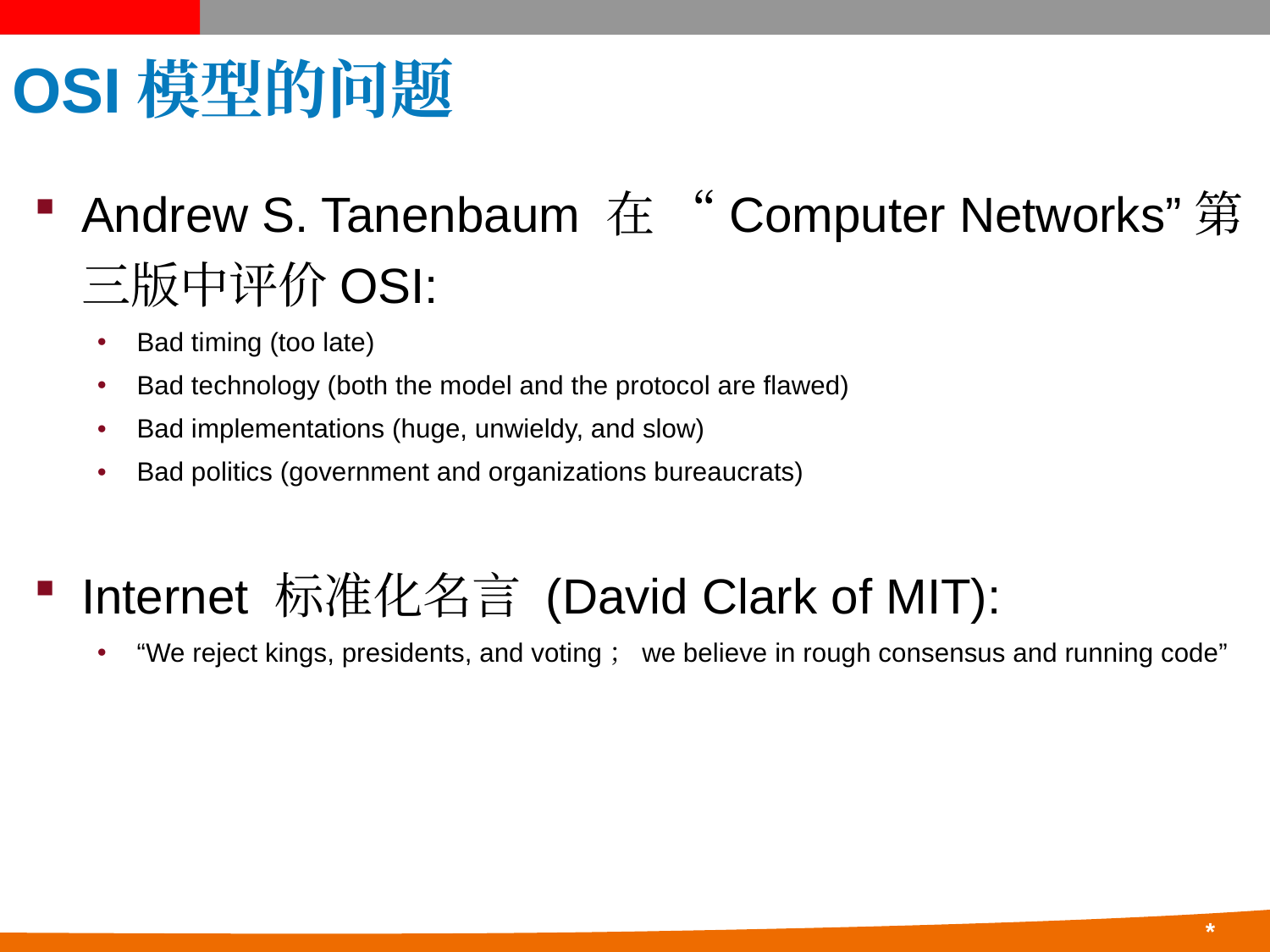

# OSI模型的问题

Andrew S. Tanenbaum 在 “Computer Networks”第三版中评价OSI:
Bad timing (too late)
Bad technology (both the model and the protocol are flawed)
Bad implementations (huge, unwieldy, and slow)
Bad politics (government and organizations bureaucrats)

Internet 标准化名言 (David Clark of MIT):
“We reject kings, presidents, and voting；we believe in rough consensus and running code”

30